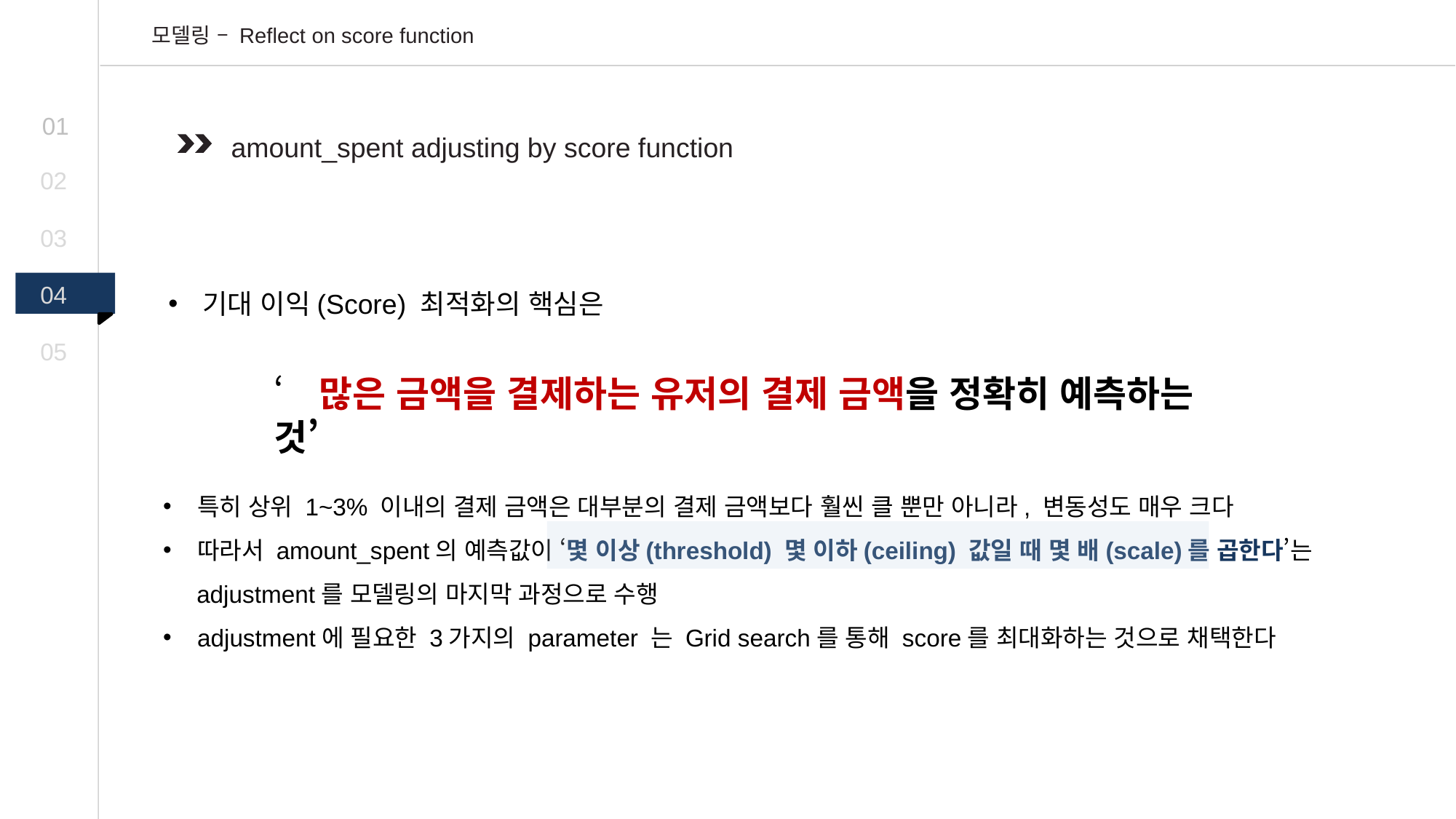

모델링 – Reflect on score function
01
amount_spent adjusting by score function

02
03
기대 이익(Score) 최적화의 핵심은

04

05
‘많은 금액을 결제하는 유저의 결제 금액을 정확히 예측하는 것’
특히 상위 1~3% 이내의 결제 금액은 대부분의 결제 금액보다 훨씬 클 뿐만 아니라, 변동성도 매우 크다
따라서 amount_spent의 예측값이 ‘몇 이상(threshold) 몇 이하(ceiling) 값일 때 몇 배(scale)를 곱한다’는
     adjustment를 모델링의 마지막 과정으로 수행
adjustment에 필요한 3가지의 parameter 는 Grid search를 통해 score를 최대화하는 것으로 채택한다